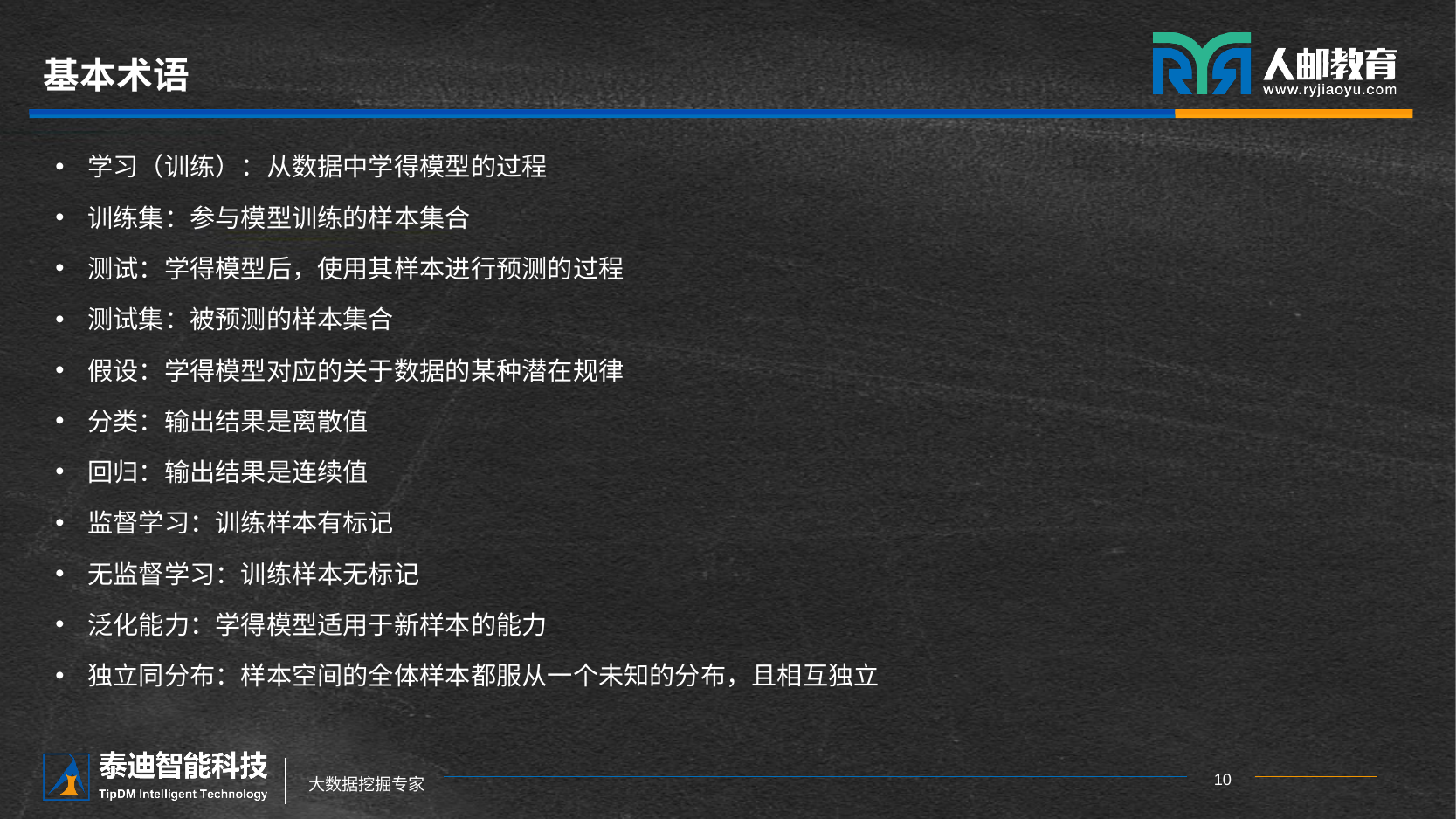

# 基本术语
学习（训练）：从数据中学得模型的过程
训练集：参与模型训练的样本集合
测试：学得模型后，使用其样本进行预测的过程
测试集：被预测的样本集合
假设：学得模型对应的关于数据的某种潜在规律
分类：输出结果是离散值
回归：输出结果是连续值
监督学习：训练样本有标记
无监督学习：训练样本无标记
泛化能力：学得模型适用于新样本的能力
独立同分布：样本空间的全体样本都服从一个未知的分布，且相互独立